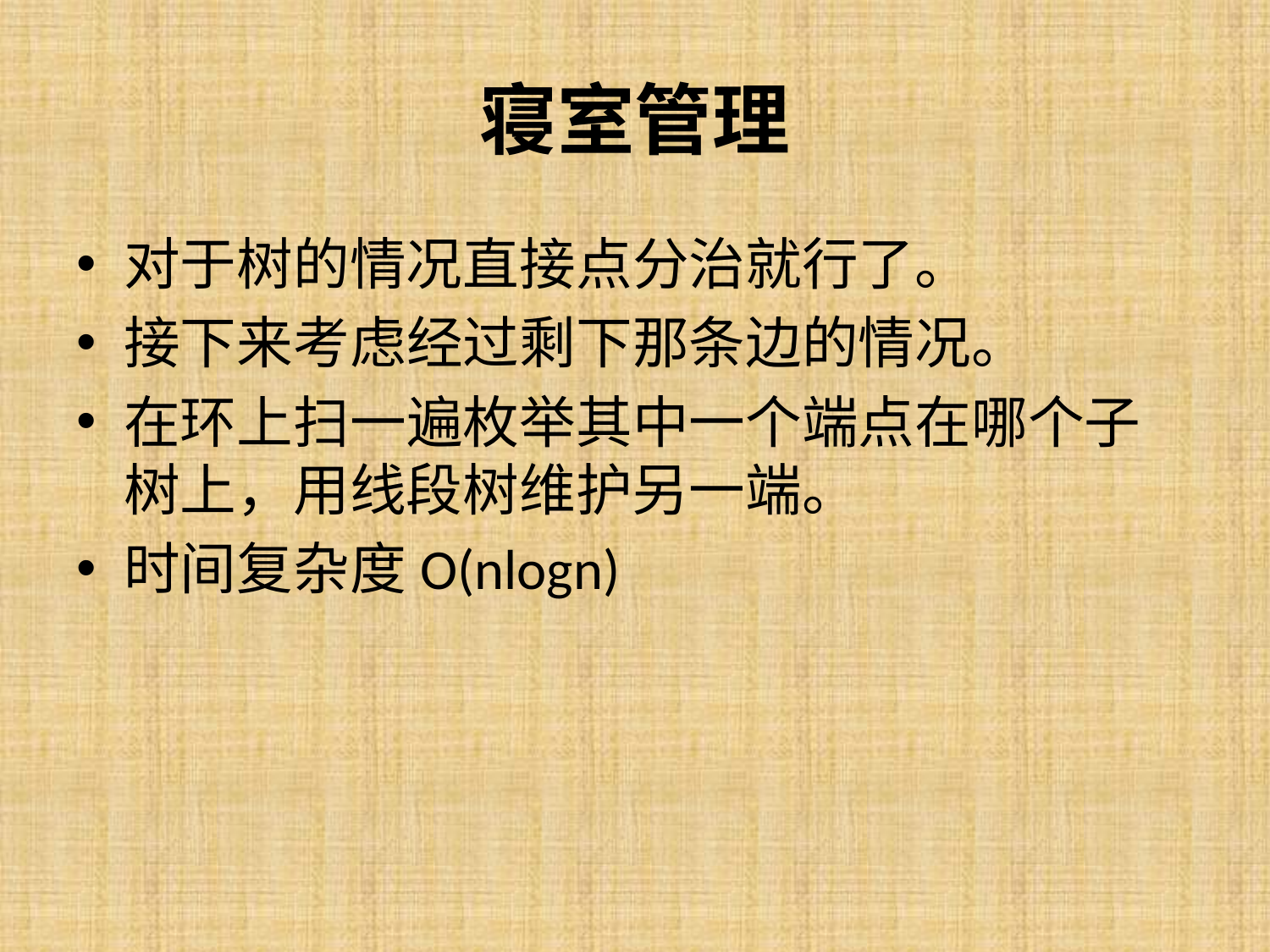

# 寝室管理
对于树的情况直接点分治就行了。
接下来考虑经过剩下那条边的情况。
在环上扫一遍枚举其中一个端点在哪个子树上，用线段树维护另一端。
时间复杂度O(nlogn)